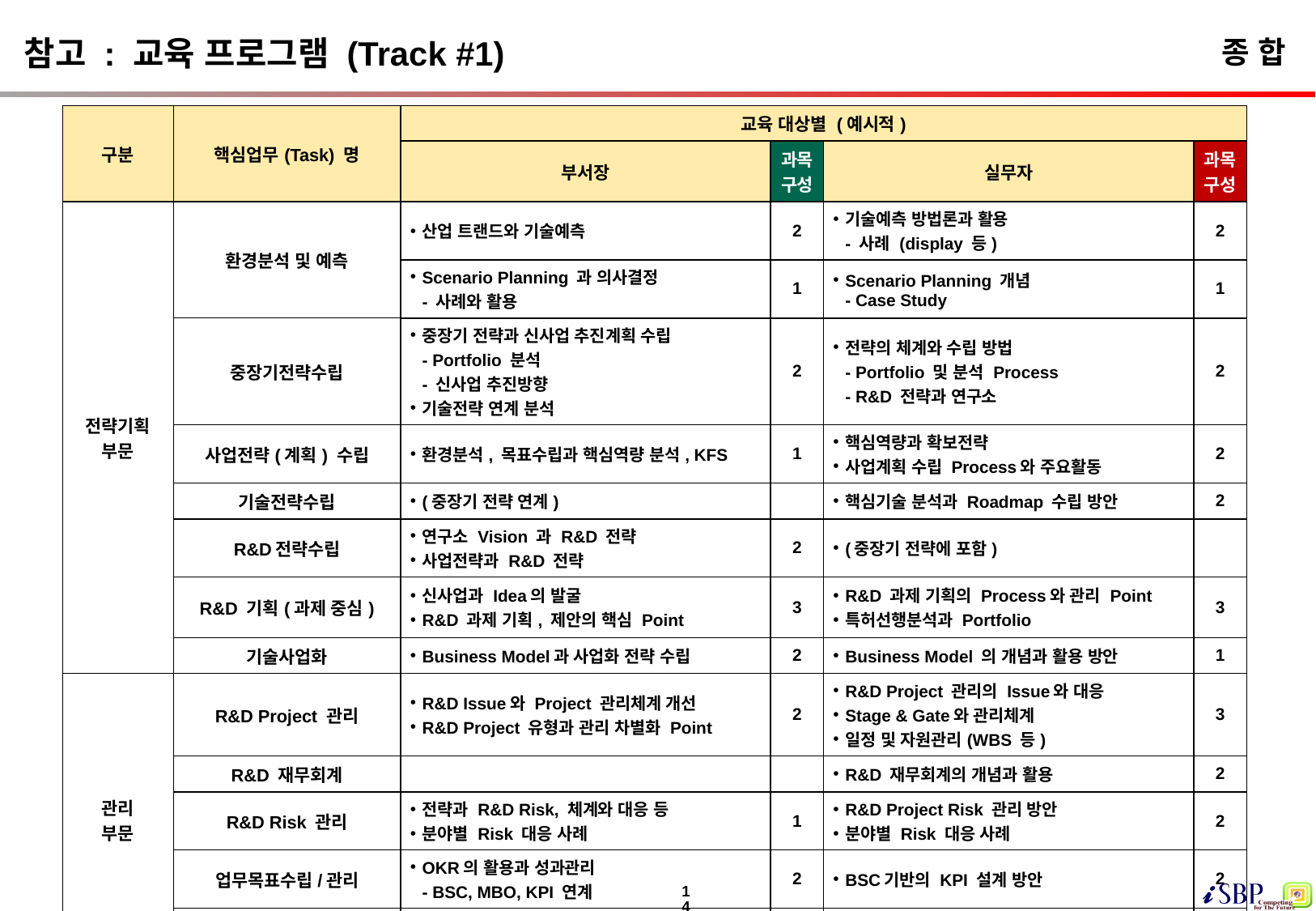

참고 : 교육 프로그램 (Track #1)
# 종 합
| 구분 | 핵심업무(Task) 명 | 교육 대상별 (예시적) |  |  |  |
| --- | --- | --- | --- | --- | --- |
|  |  | 부서장 | 과목 구성 | 실무자 | 과목 구성 |
| 전략기획 부문 | 환경분석 및 예측 | 산업 트랜드와 기술예측 | 2 | 기술예측 방법론과 활용 - 사례 (display 등) | 2 |
|  |  | Scenario Planning 과 의사결정 - 사례와 활용 | 1 | Scenario Planning 개념 - Case Study | 1 |
|  | 중장기전략수립 | 중장기 전략과 신사업 추진계획 수립 - Portfolio 분석 - 신사업 추진방향 기술전략 연계 분석 | 2 | 전략의 체계와 수립 방법 - Portfolio 및 분석 Process - R&D 전략과 연구소 | 2 |
|  | 사업전략(계획) 수립 | 환경분석, 목표수립과 핵심역량 분석, KFS | 1 | 핵심역량과 확보전략 사업계획 수립 Process와 주요활동 | 2 |
|  | 기술전략수립 | (중장기 전략 연계) |  | 핵심기술 분석과 Roadmap 수립 방안 | 2 |
|  | R&D전략수립 | 연구소 Vision 과 R&D 전략 사업전략과 R&D 전략 | 2 | (중장기 전략에 포함) |  |
|  | R&D 기획(과제 중심) | 신사업과 Idea의 발굴 R&D 과제 기획, 제안의 핵심 Point | 3 | R&D 과제 기획의 Process와 관리 Point 특허선행분석과 Portfolio | 3 |
|  | 기술사업화 | Business Model과 사업화 전략 수립 | 2 | Business Model 의 개념과 활용 방안 | 1 |
| 관리 부문 | R&D Project 관리 | R&D Issue와 Project 관리체계 개선 R&D Project 유형과 관리 차별화 Point | 2 | R&D Project 관리의 Issue와 대응 Stage & Gate와 관리체계 일정 및 자원관리(WBS 등) | 3 |
|  | R&D 재무회계 |  |  | R&D 재무회계의 개념과 활용 | 2 |
|  | R&D Risk 관리 | 전략과 R&D Risk, 체계와 대응 등 분야별 Risk 대응 사례 | 1 | R&D Project Risk 관리 방안 분야별 Risk 대응 사례 | 2 |
|  | 업무목표수립/관리 | OKR의 활용과 성과관리 - BSC, MBO, KPI 연계 | 2 | BSC기반의 KPI 설계 방안 | 2 |
|  | R&D 조직·인사 관리 | 전략 및 R&D Issue와 조직 구조 | 2 | R&D 조직의 구조와 역할 - 조직의 역사, 형태, 장단점 등 | 2 |
14